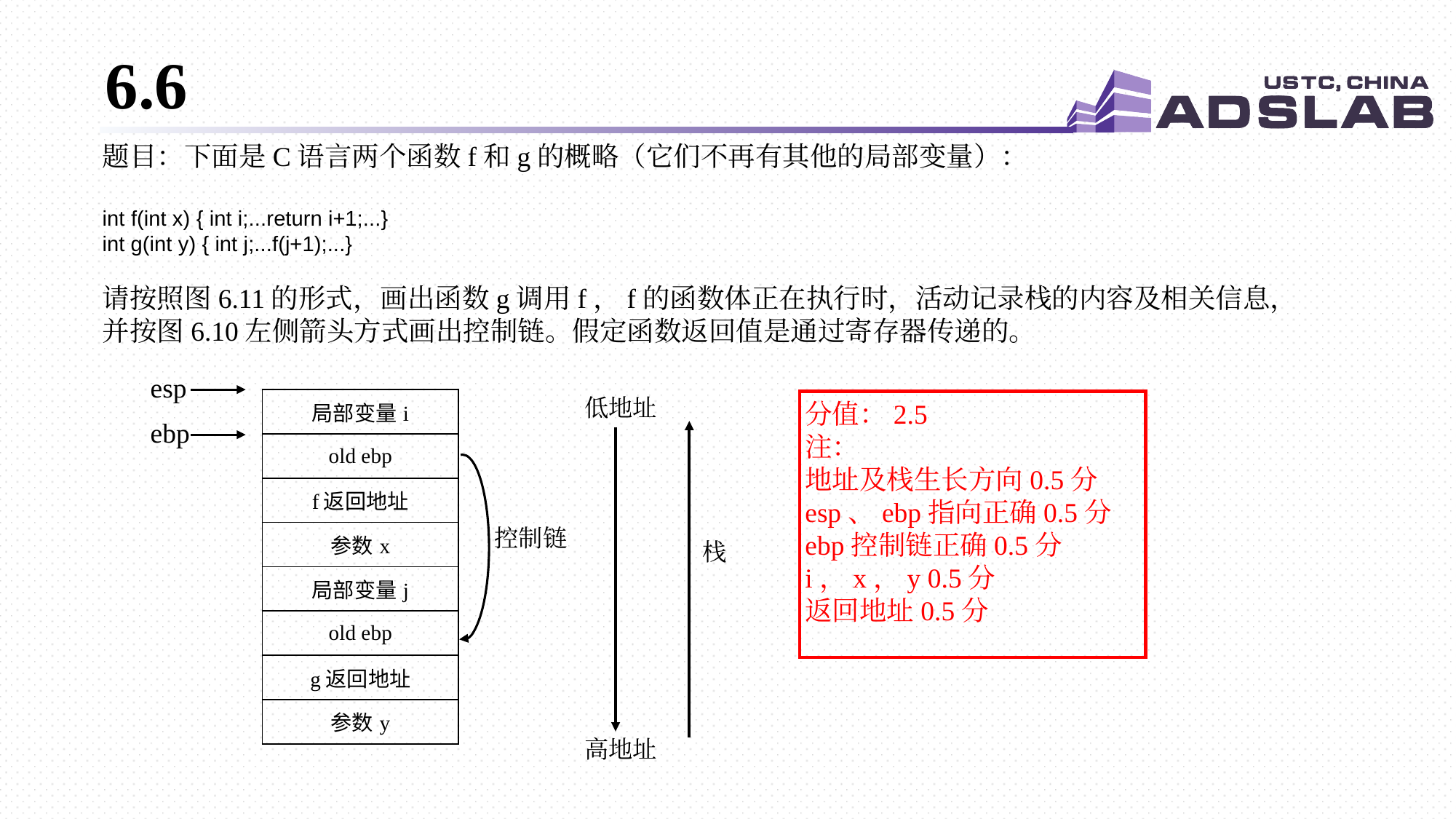

# 6.6
题目：下面是C语言两个函数f和g的概略（它们不再有其他的局部变量）：

int f(int x) { int i;...return i+1;...}
int g(int y) { int j;...f(j+1);...}

请按照图6.11的形式，画出函数g调用f，f的函数体正在执行时，活动记录栈的内容及相关信息，并按图6.10左侧箭头方式画出控制链。假定函数返回值是通过寄存器传递的。

esp
低地址
| 局部变量i |
| --- |
| old ebp |
| f返回地址 |
| 参数x |
| 局部变量j |
| old ebp |
| g返回地址 |
| 参数y |
分值：2.5
注：
地址及栈生长方向0.5分
esp、ebp指向正确0.5分
ebp控制链正确0.5分
i，x，y 0.5分
返回地址0.5分
ebp

控制链
栈
高地址